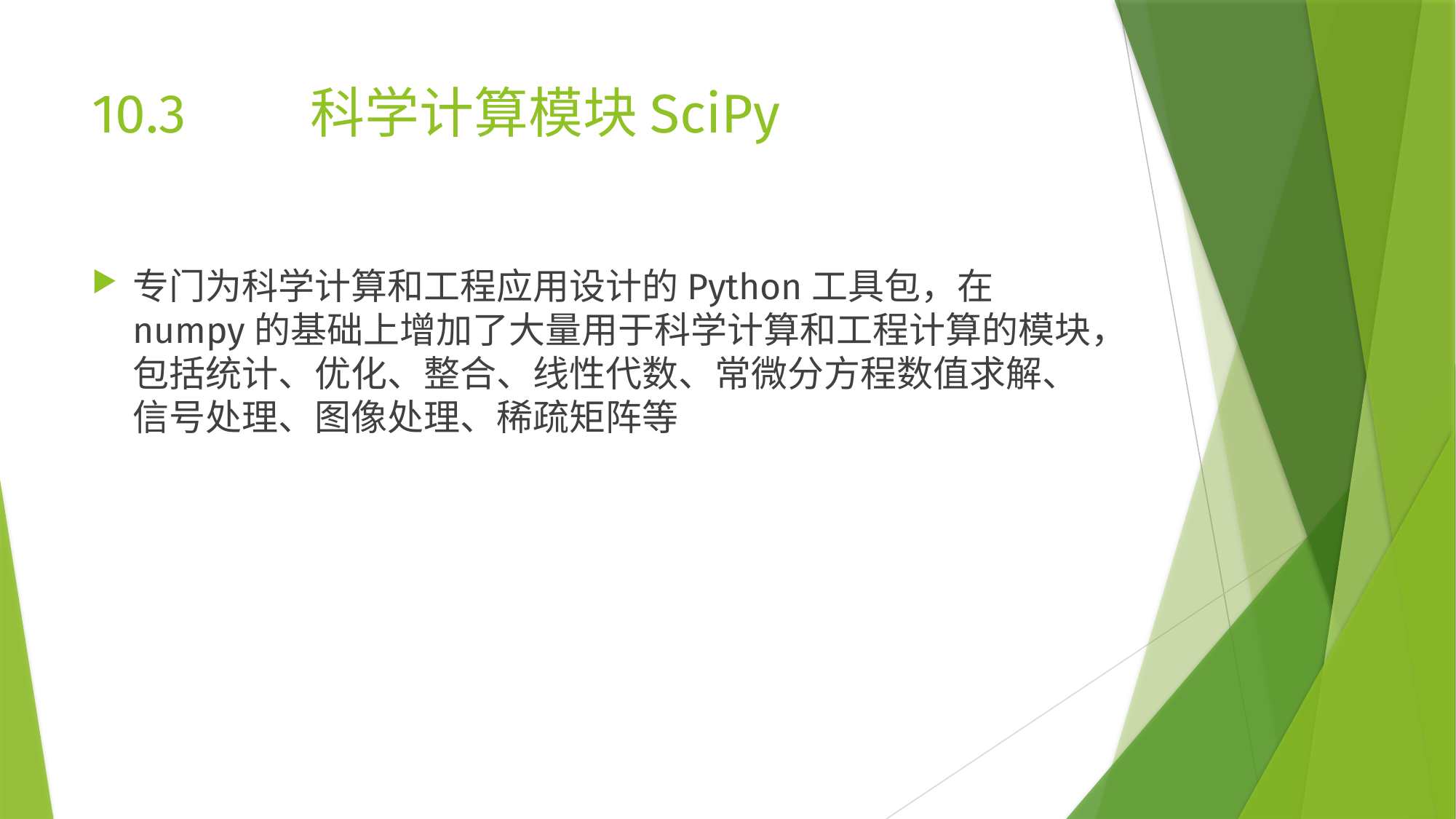

# 10.3		科学计算模块SciPy
专门为科学计算和工程应用设计的Python工具包，在numpy的基础上增加了大量用于科学计算和工程计算的模块，包括统计、优化、整合、线性代数、常微分方程数值求解、信号处理、图像处理、稀疏矩阵等